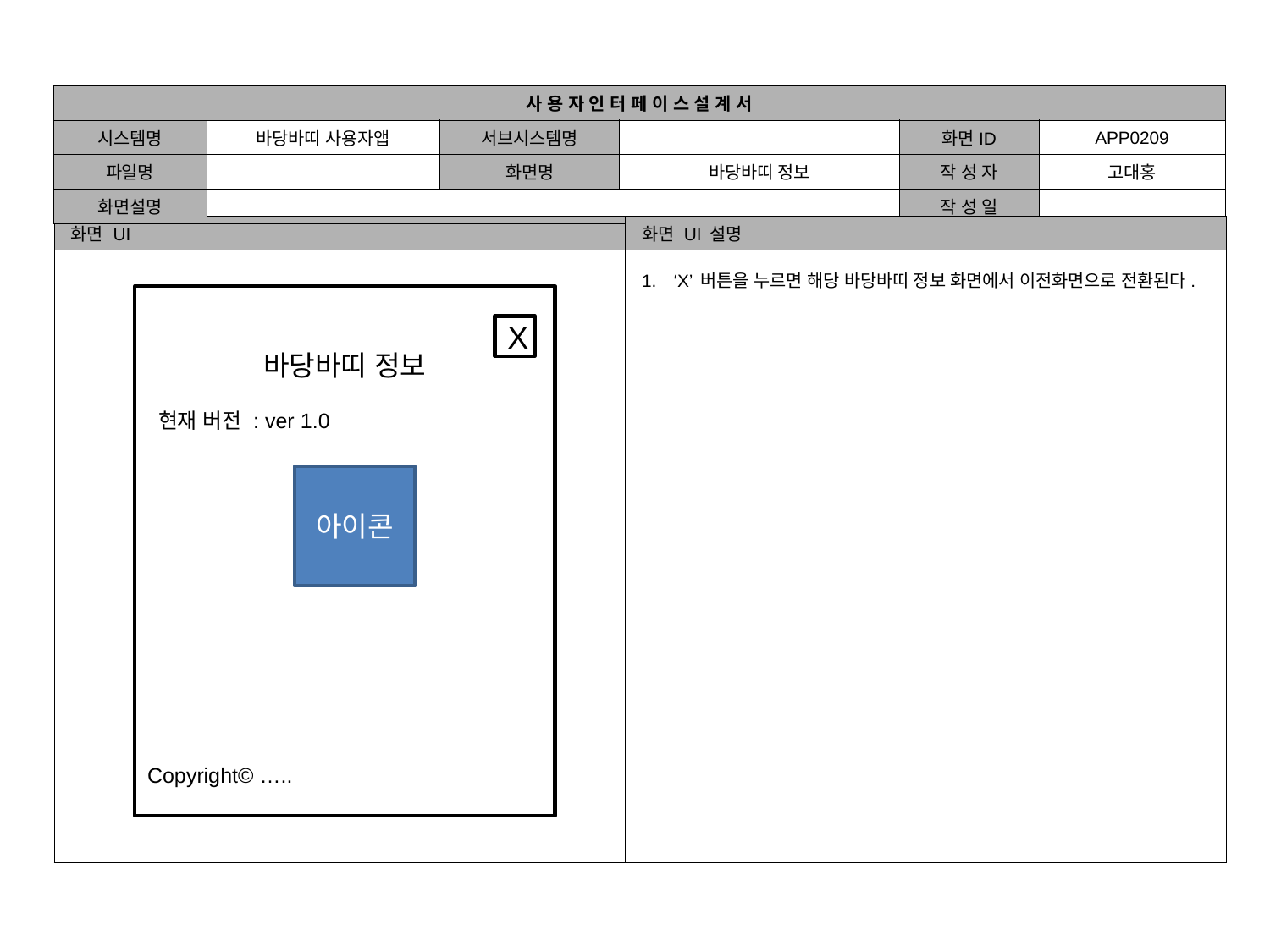

| 사 용 자 인 터 페 이 스 설 계 서 |  |  |  |  |  |
| --- | --- | --- | --- | --- | --- |
| 시스템명 | 바당바띠 사용자앱 | 서브시스템명 |  | 화면ID | APP0209 |
| 파일명 |  | 화면명 | 바당바띠 정보 | 작 성 자 | 고대홍 |
| 화면설명 |  |  |  | 작 성 일 |  |
| 화면 UI |
| --- |
|  |
| 화면 UI 설명 |
| --- |
| ‘X’ 버튼을 누르면 해당 바당바띠 정보 화면에서 이전화면으로 전환된다. |

바당바띠 정보

 현재 버전 : ver 1.0

Copyright© …..
X
아이콘